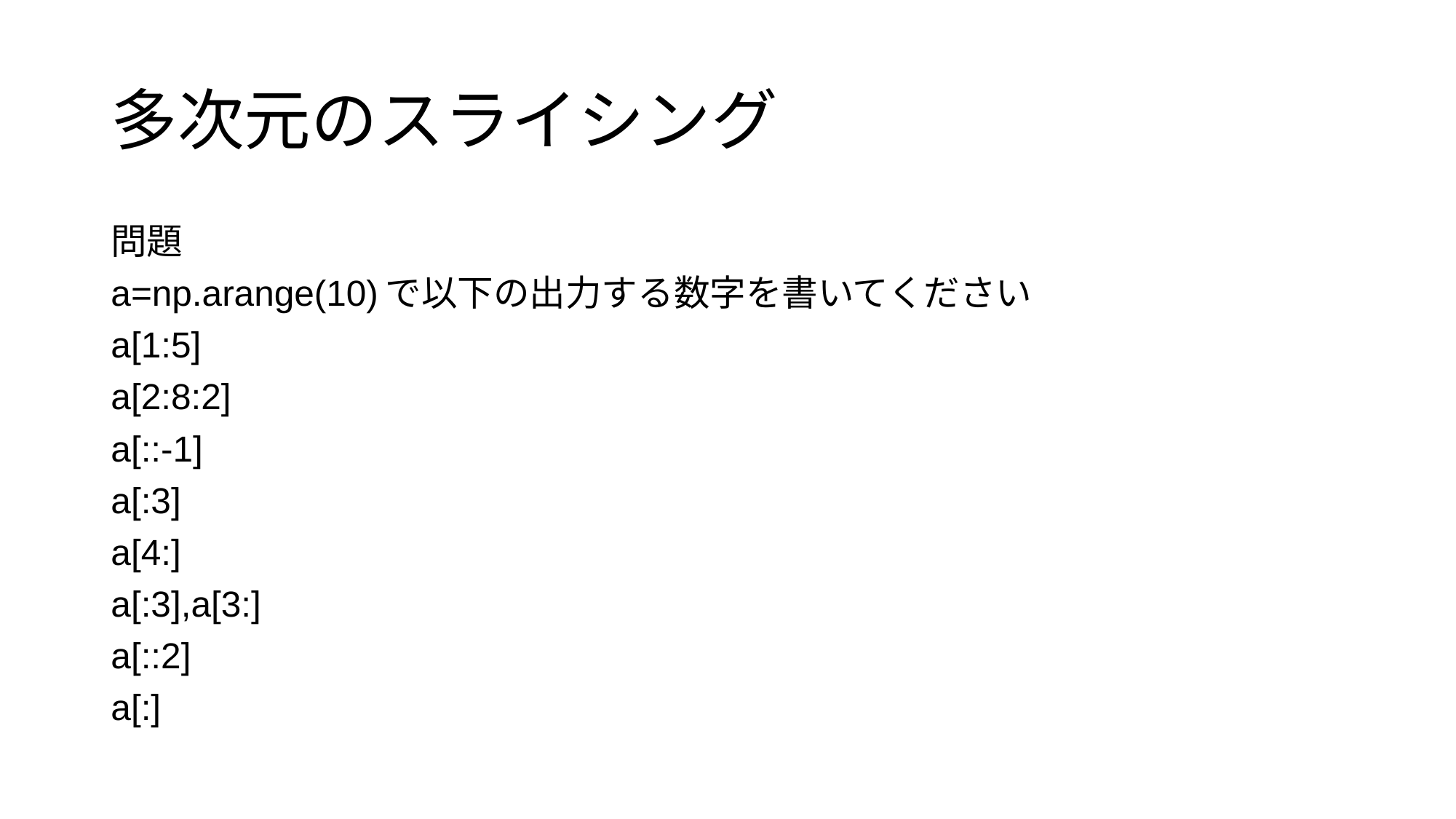

# 多次元のスライシング
問題
a=np.arange(10)で以下の出力する数字を書いてください
a[1:5]
a[2:8:2]
a[::-1]
a[:3]
a[4:]
a[:3],a[3:]
a[::2]
a[:]